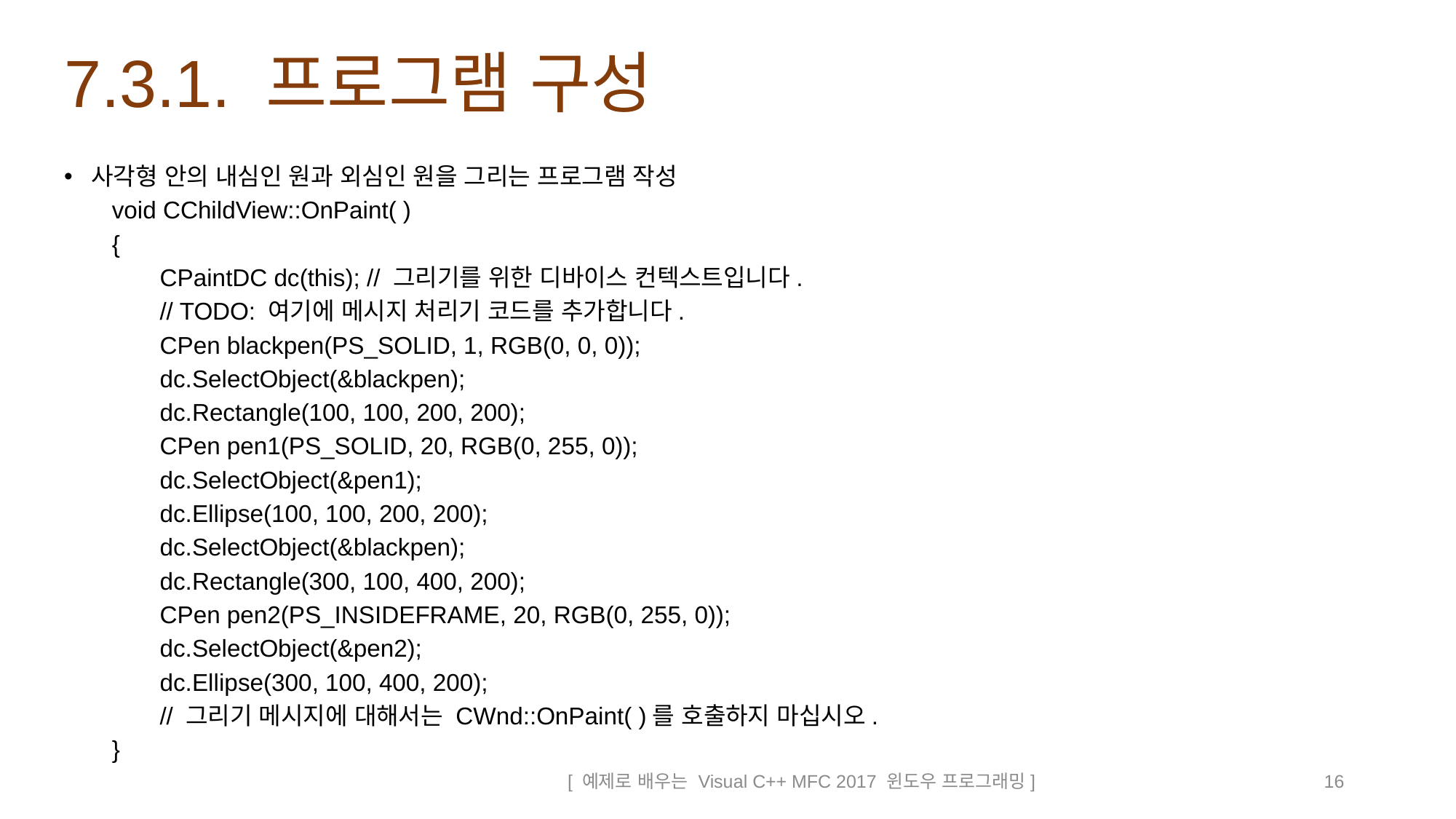

# 7.3.1. 프로그램 구성

사각형 안의 내심인 원과 외심인 원을 그리는 프로그램 작성
void CChildView::OnPaint( )
{
CPaintDC dc(this); // 그리기를 위한 디바이스 컨텍스트입니다.
// TODO: 여기에 메시지 처리기 코드를 추가합니다.
CPen blackpen(PS_SOLID, 1, RGB(0, 0, 0));
dc.SelectObject(&blackpen);
dc.Rectangle(100, 100, 200, 200);
CPen pen1(PS_SOLID, 20, RGB(0, 255, 0));
dc.SelectObject(&pen1);
dc.Ellipse(100, 100, 200, 200);
dc.SelectObject(&blackpen);
dc.Rectangle(300, 100, 400, 200);
CPen pen2(PS_INSIDEFRAME, 20, RGB(0, 255, 0));
dc.SelectObject(&pen2);
dc.Ellipse(300, 100, 400, 200);
// 그리기 메시지에 대해서는 CWnd::OnPaint( )를 호출하지 마십시오.
}

[ 예제로 배우는 Visual C++ MFC 2017 윈도우 프로그래밍]
16